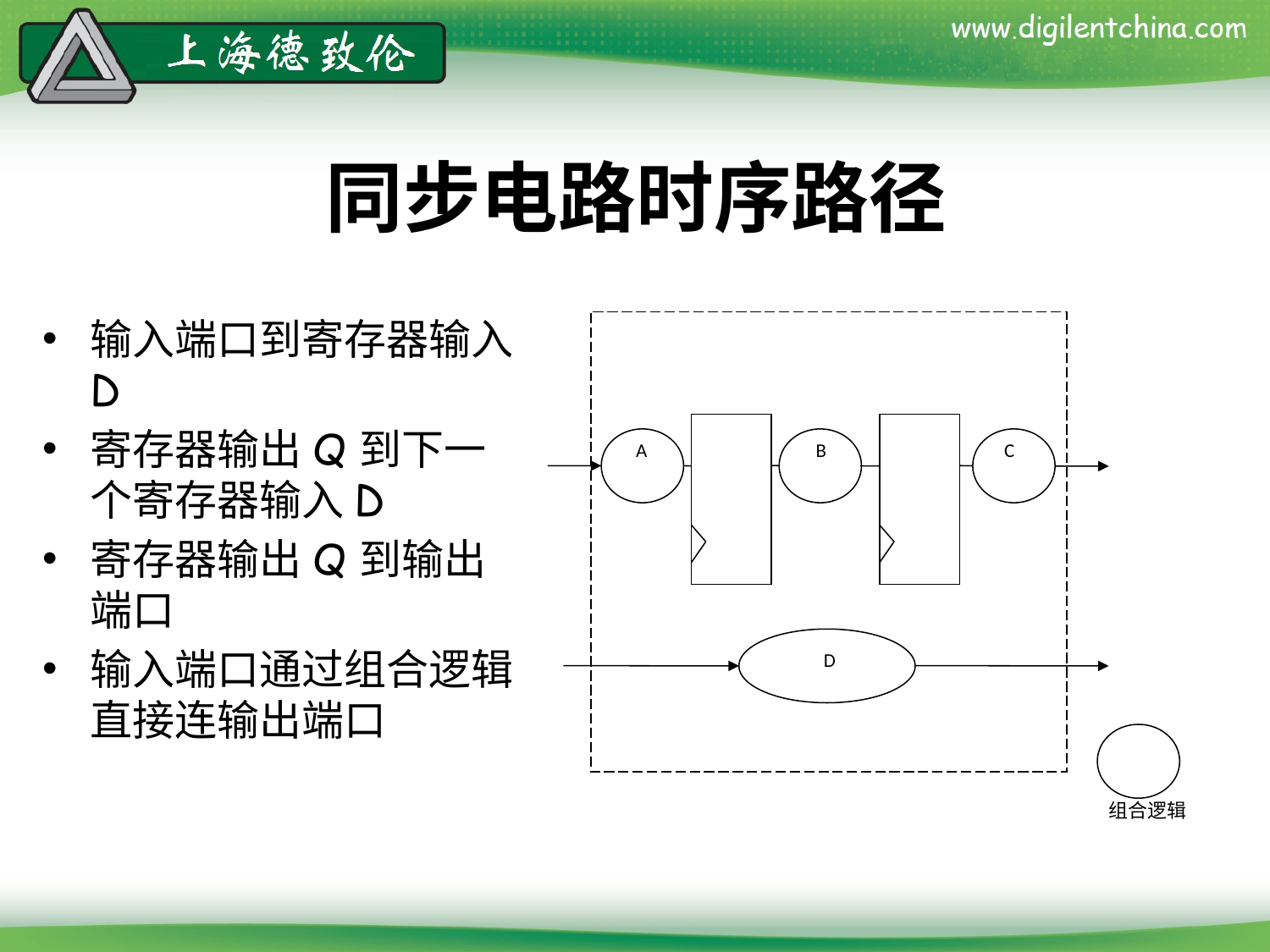

# 同步电路时序路径

A
B
C

D

组合逻辑
输入端口到寄存器输入D
寄存器输出Q到下一个寄存器输入D
寄存器输出Q到输出端口
输入端口通过组合逻辑直接连输出端口